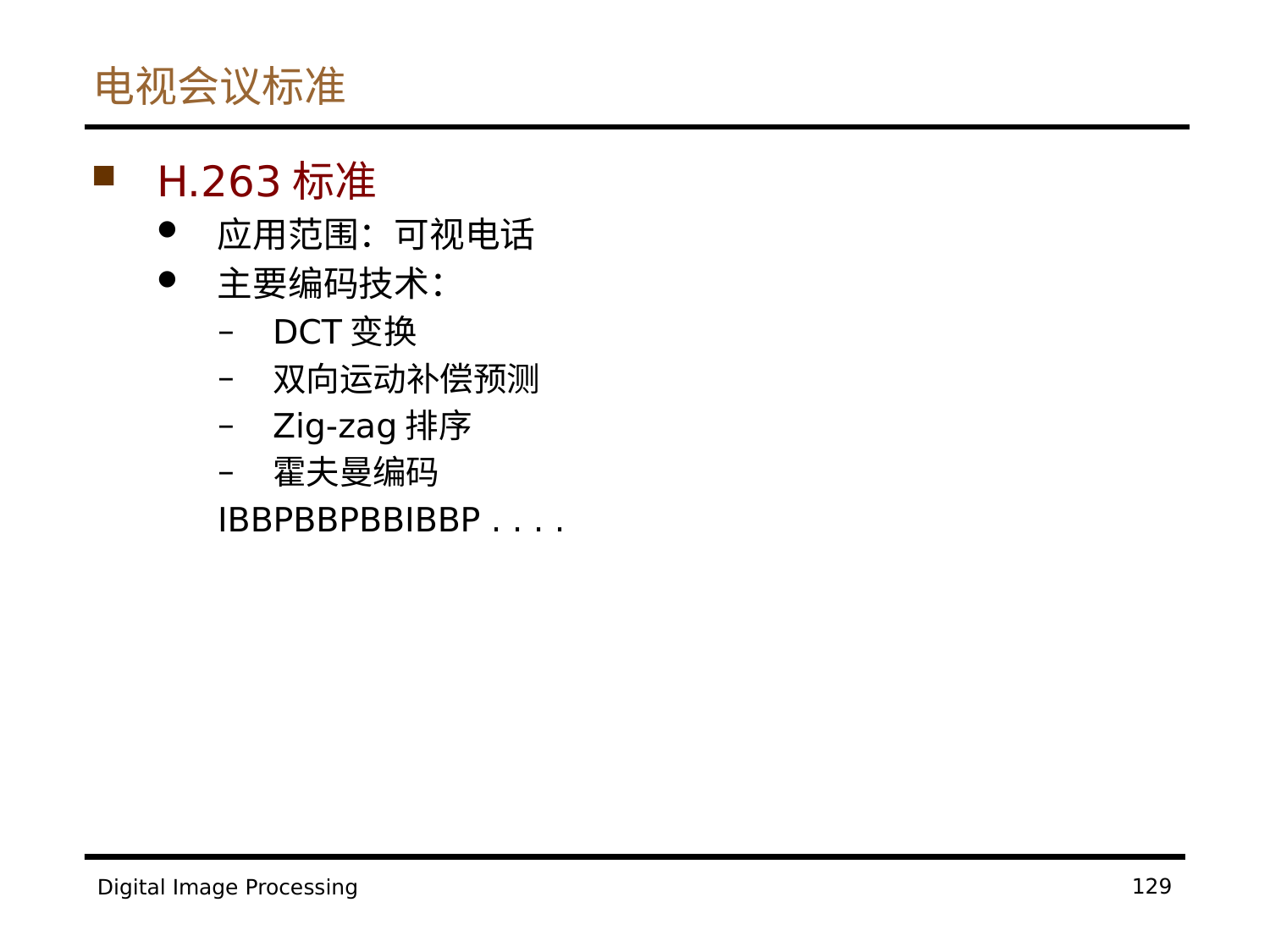

# 电视会议标准
H.263标准
应用范围：可视电话
主要编码技术：
DCT变换
双向运动补偿预测
Zig-zag排序
霍夫曼编码
IBBPBBPBBIBBP . . . .

129
Digital Image Processing